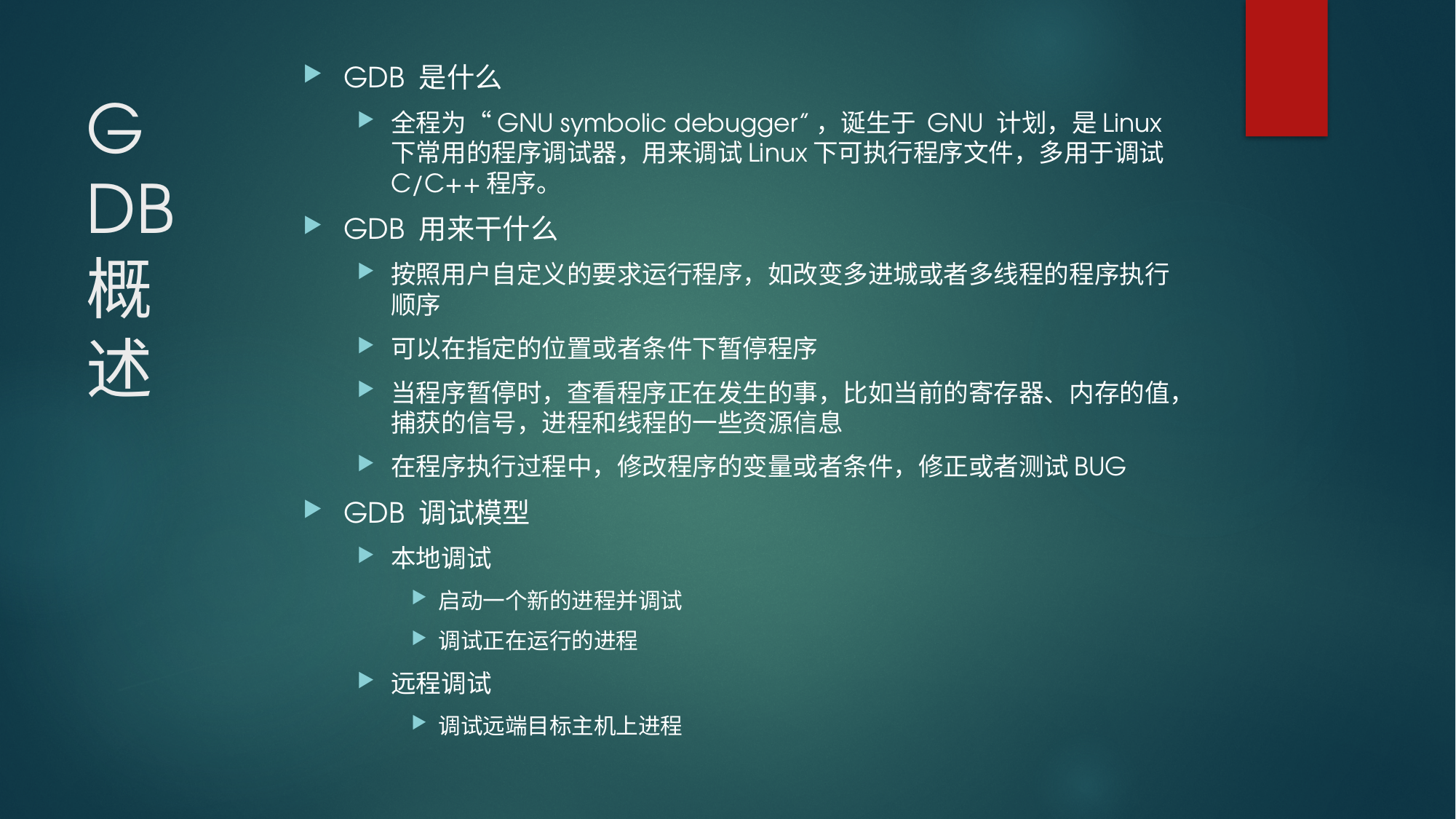

GDB 是什么
全程为“GNU symbolic debugger”，诞生于 GNU 计划，是Linux下常用的程序调试器，用来调试Linux下可执行程序文件，多用于调试C/C++程序。
GDB 用来干什么
按照用户自定义的要求运行程序，如改变多进城或者多线程的程序执行顺序
可以在指定的位置或者条件下暂停程序
当程序暂停时，查看程序正在发生的事，比如当前的寄存器、内存的值，捕获的信号，进程和线程的一些资源信息
在程序执行过程中，修改程序的变量或者条件，修正或者测试BUG
GDB 调试模型
本地调试
启动一个新的进程并调试
调试正在运行的进程
远程调试
调试远端目标主机上进程
# GDB概述